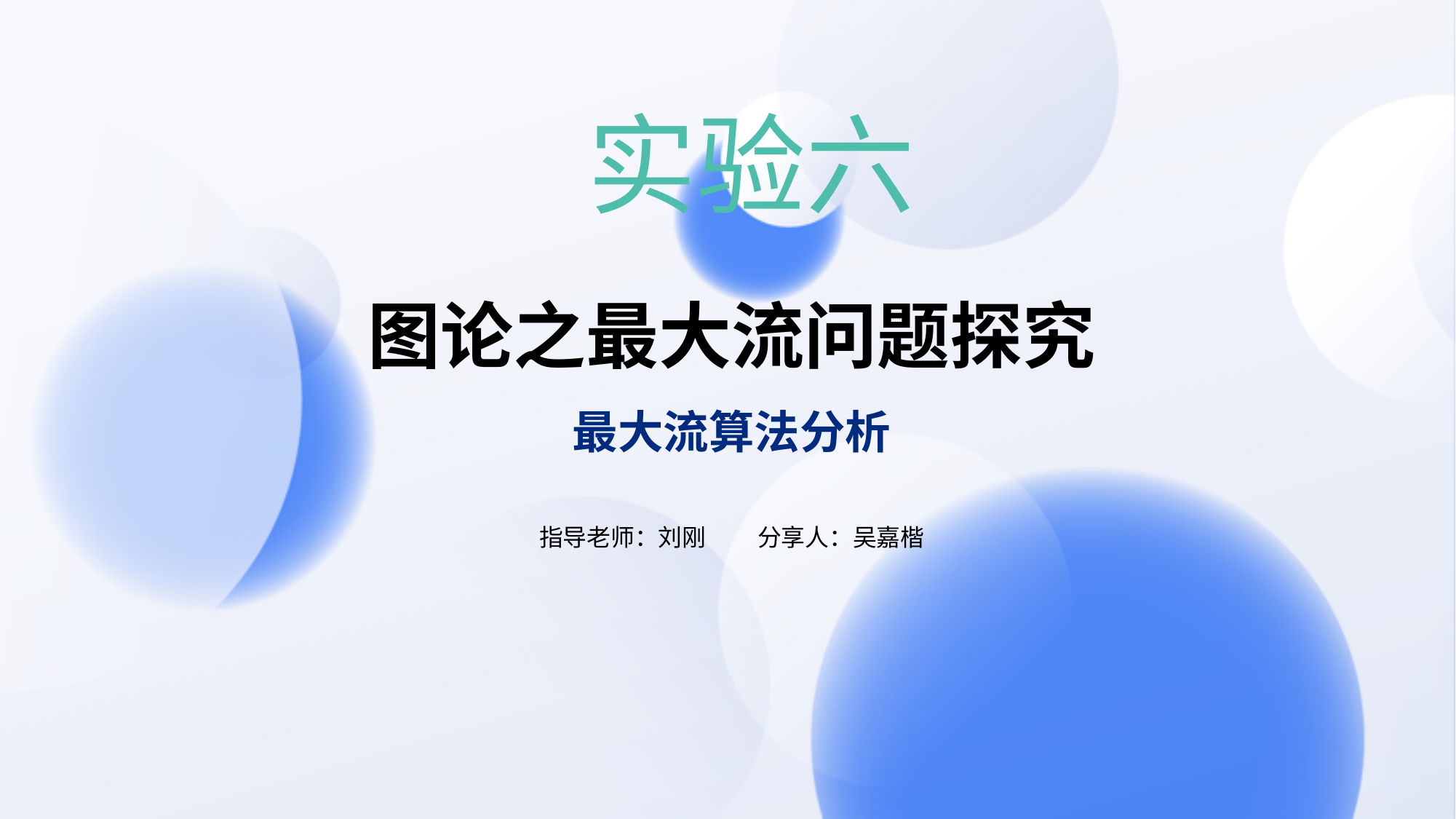

实验六
图论之最大流问题探究
最大流算法分析

指导老师：刘刚	分享人：吴嘉楷